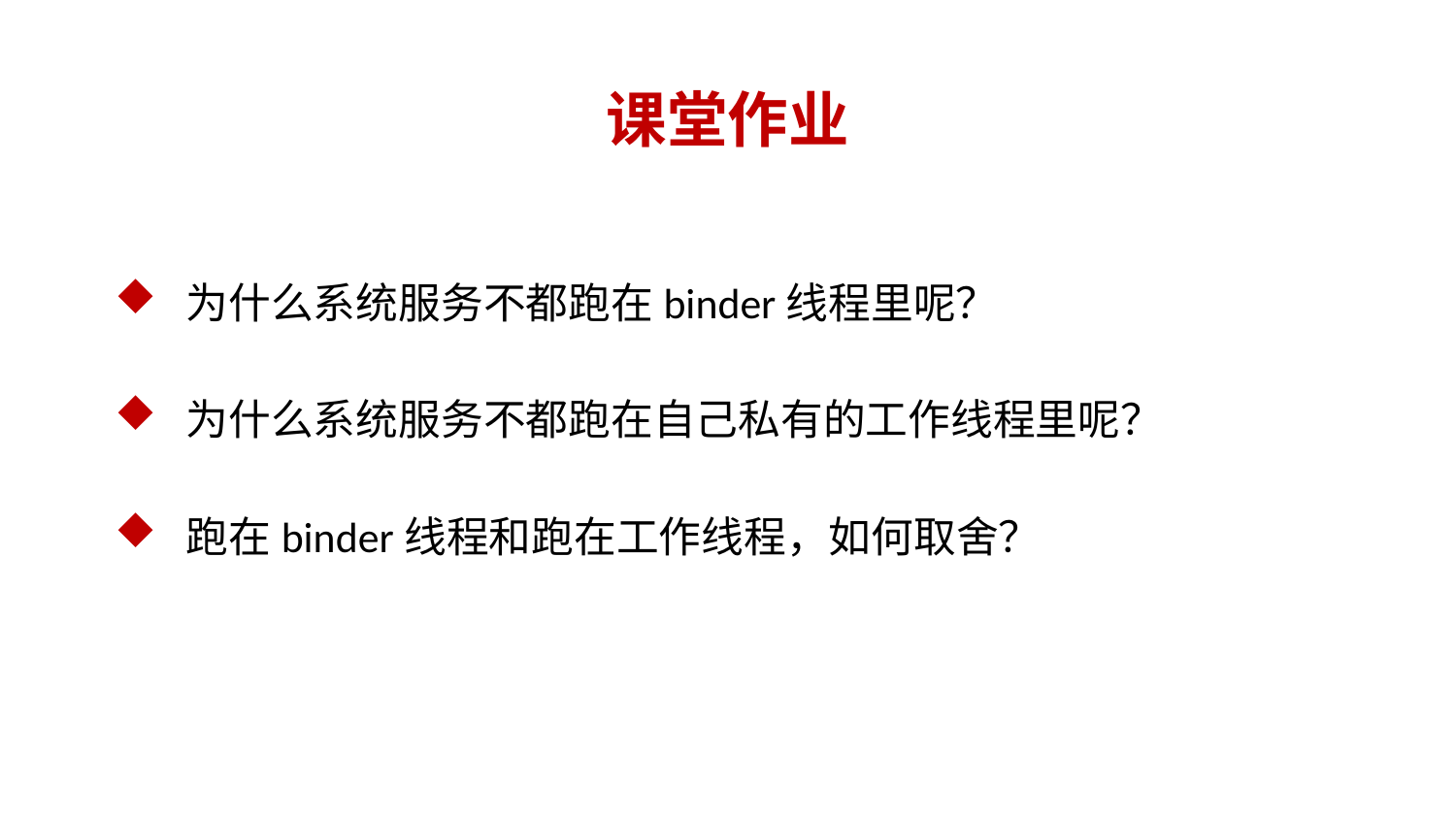

# 课堂作业
  为什么系统服务不都跑在binder线程里呢？
  为什么系统服务不都跑在自己私有的工作线程里呢？
  跑在binder线程和跑在工作线程，如何取舍？